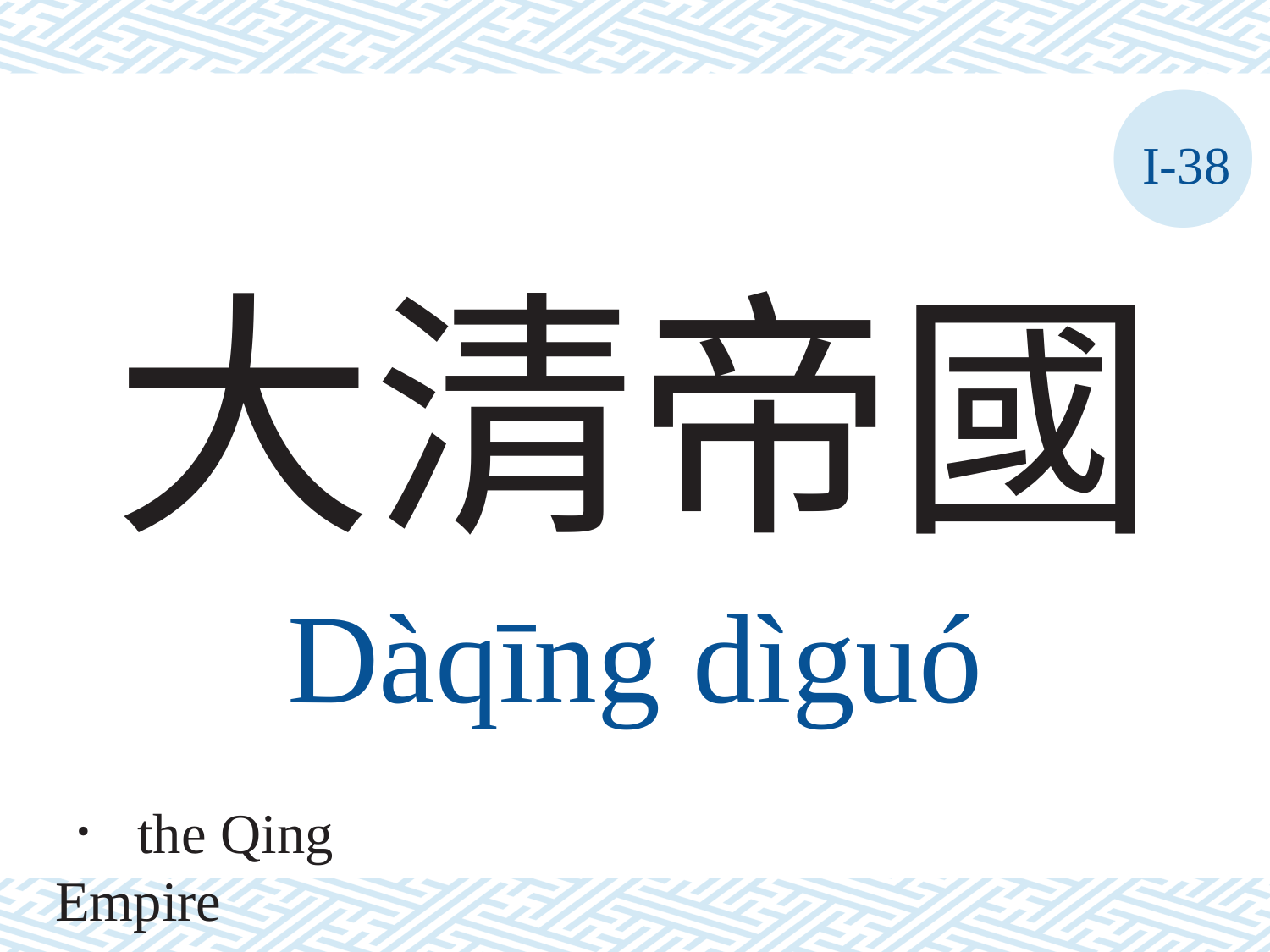

I-38
# 大清帝國
Dàqīng	dìguó
． the Qing Empire